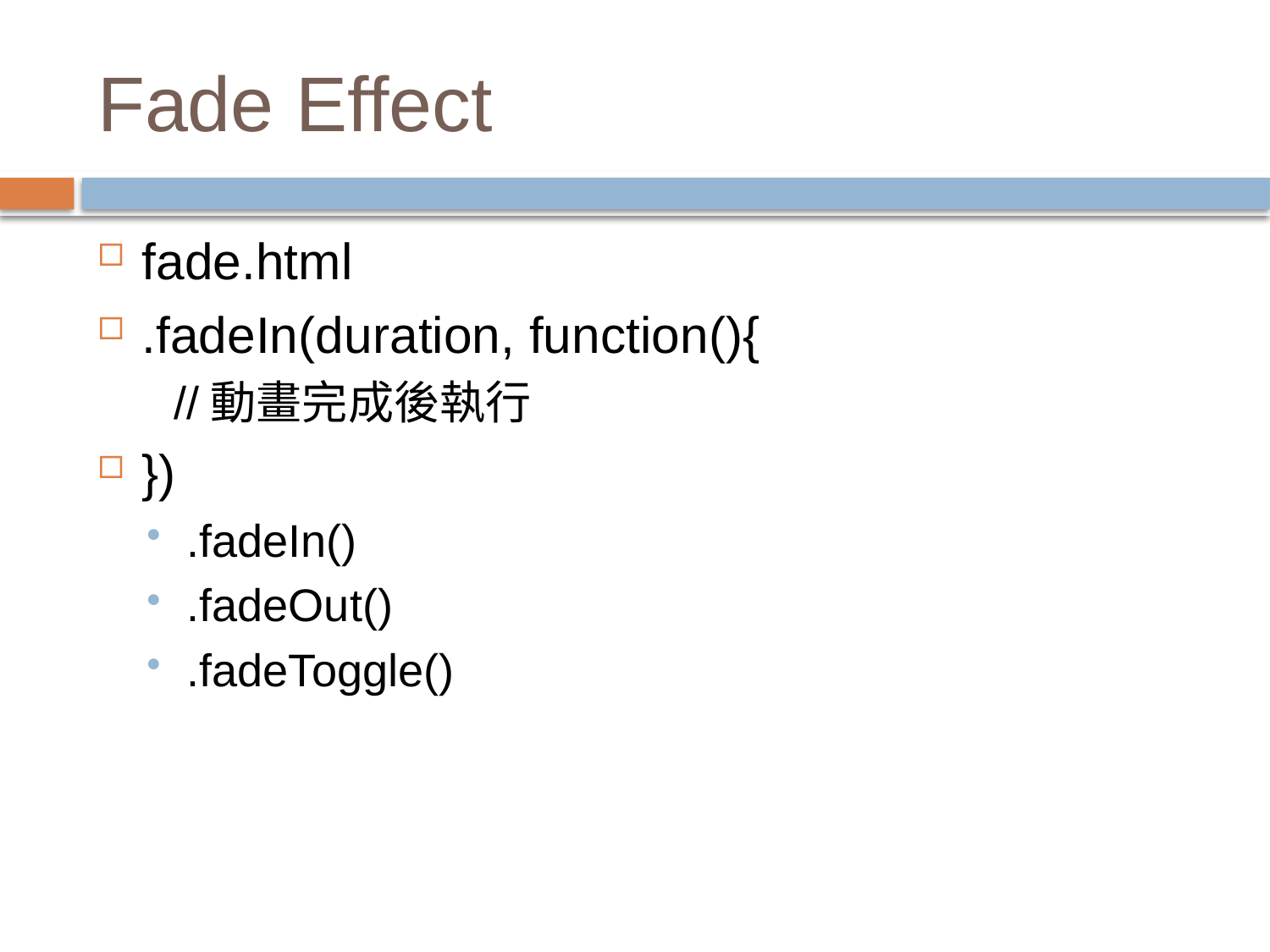

# Fade Effect
fade.html
.fadeIn(duration, function(){
  //動畫完成後執行
})
.fadeIn()
.fadeOut()
.fadeToggle()